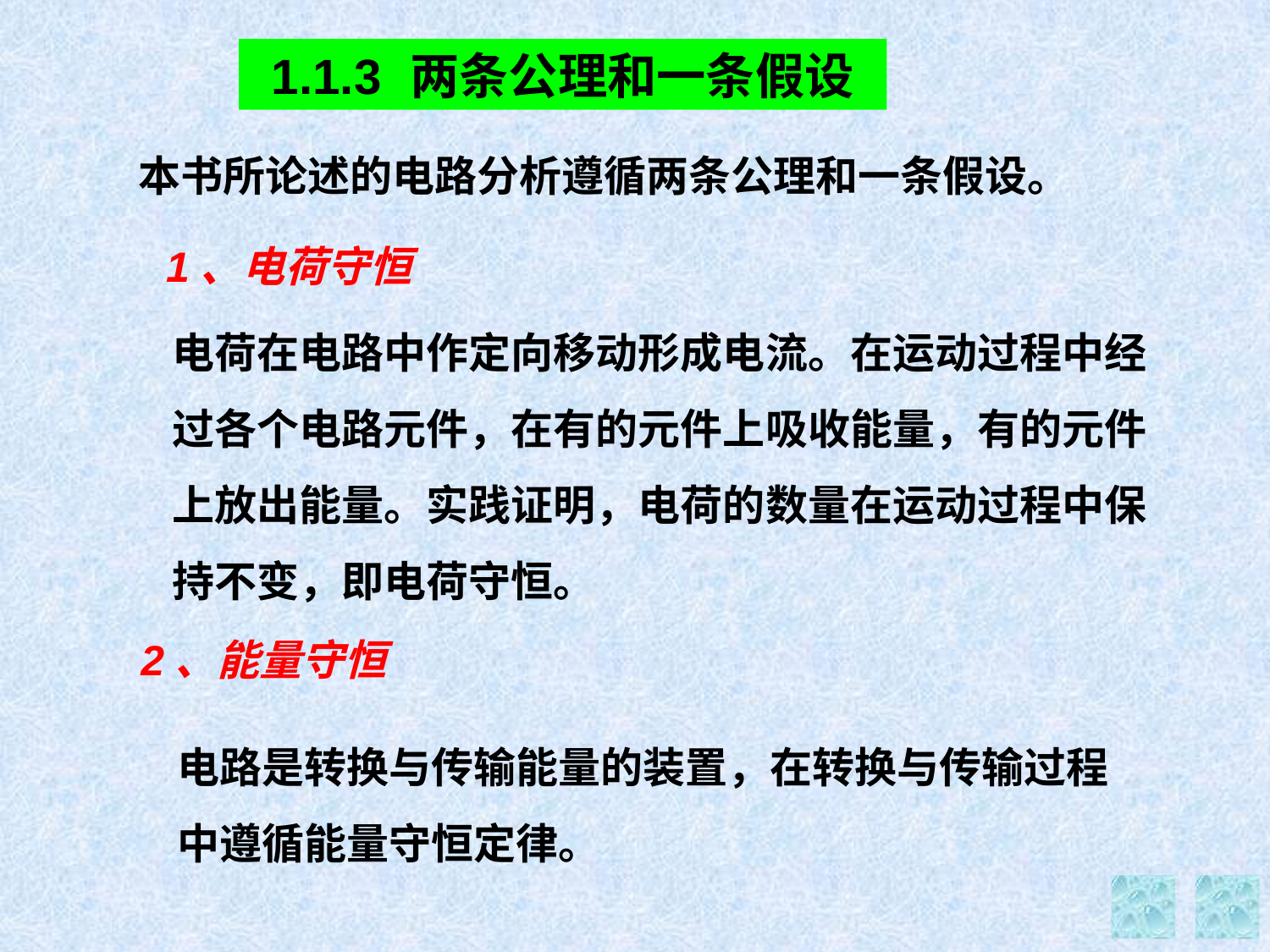

# 1.1.3 两条公理和一条假设
本书所论述的电路分析遵循两条公理和一条假设。
1、电荷守恒
电荷在电路中作定向移动形成电流。在运动过程中经过各个电路元件，在有的元件上吸收能量，有的元件上放出能量。实践证明，电荷的数量在运动过程中保持不变，即电荷守恒。
2、能量守恒
电路是转换与传输能量的装置，在转换与传输过程中遵循能量守恒定律。